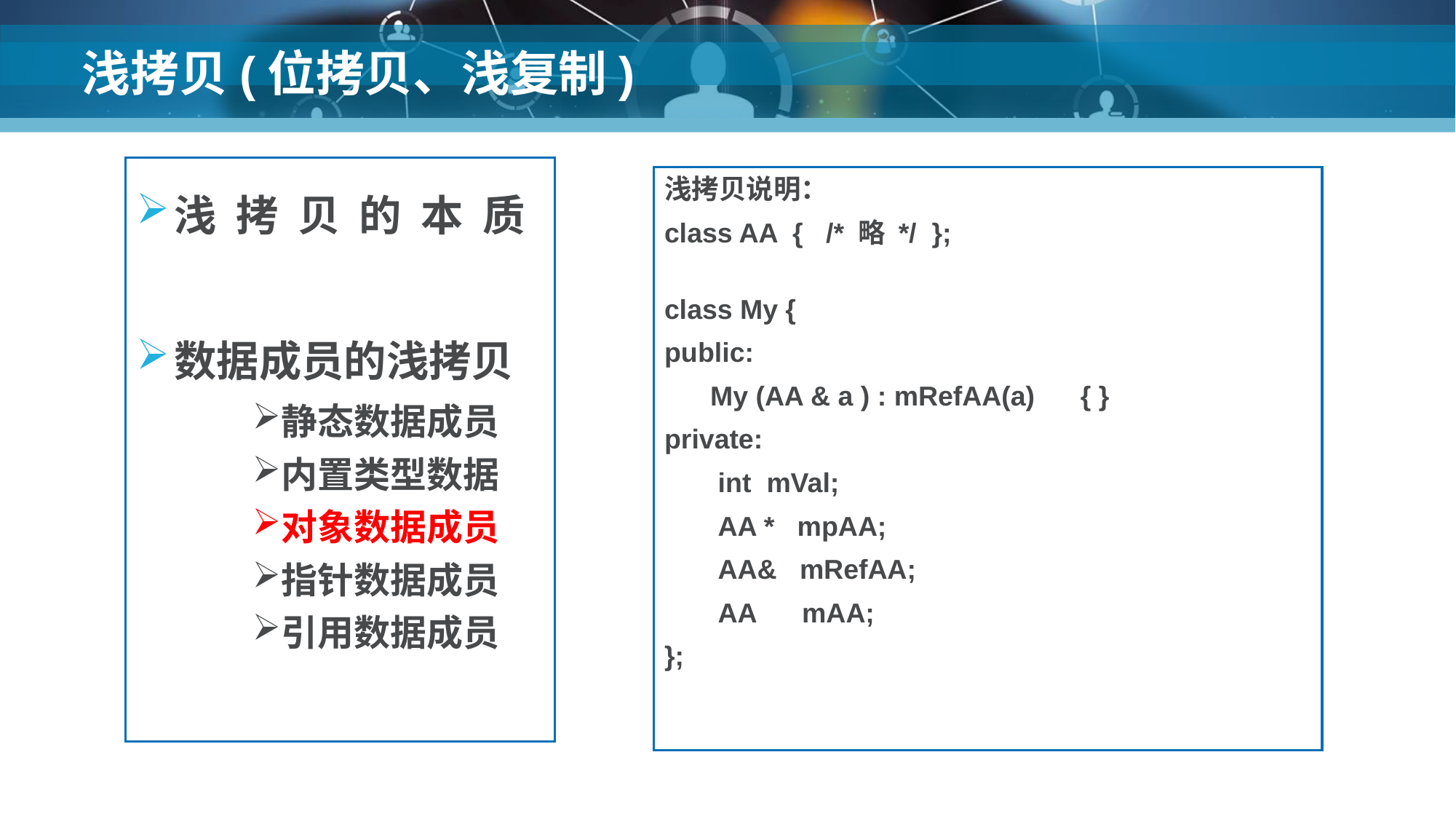

# 浅拷贝(位拷贝、浅复制)
浅拷贝的本质
数据成员的浅拷贝
静态数据成员
内置类型数据
对象数据成员
指针数据成员
引用数据成员
浅拷贝说明：
class AA  {   /* 略 */  };
class My {
public:
      My (AA & a ) : mRefAA(a)      { }
private:
       int  mVal;
       AA *   mpAA;
       AA&   mRefAA;
       AA      mAA;
};